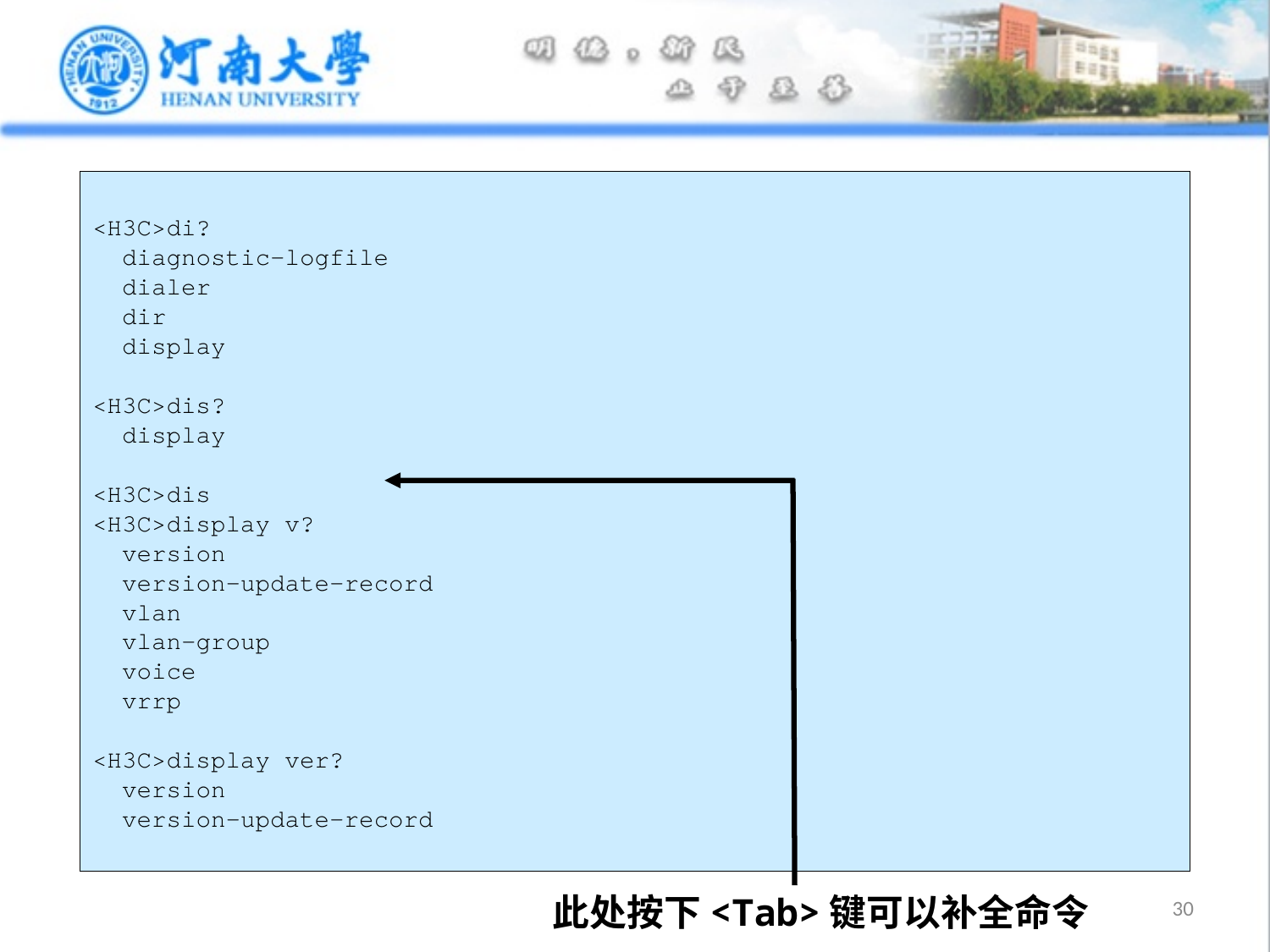

<H3C>di?
  diagnostic-logfile
  dialer
  dir
  display

<H3C>dis?
  display

<H3C>dis
<H3C>display v?
  version
  version-update-record
  vlan
  vlan-group
  voice
  vrrp

<H3C>display ver?
  version
  version-update-record

30
此处按下<Tab>键可以补全命令